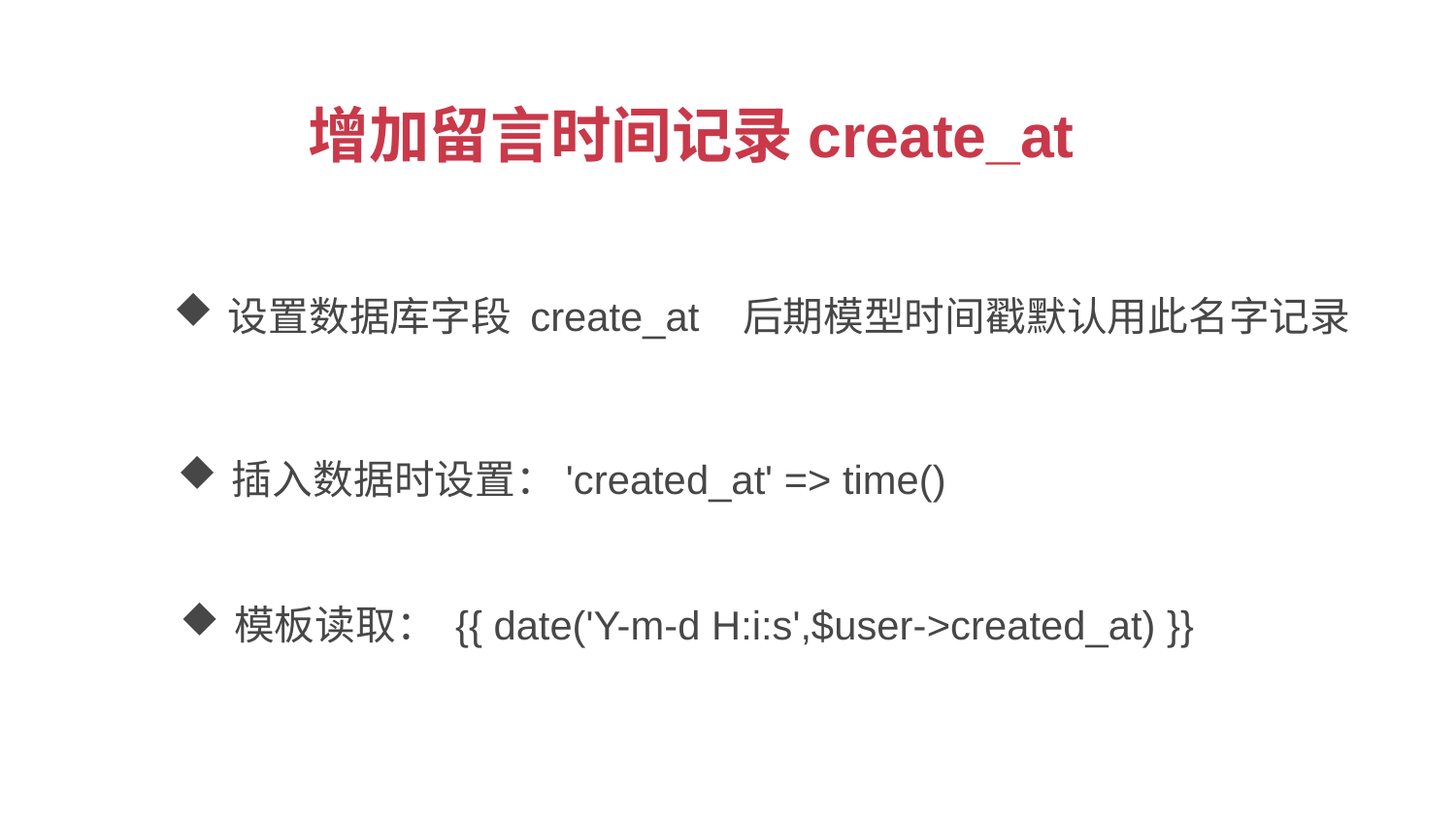

增加留言时间记录create_at
设置数据库字段 create_at   后期模型时间戳默认用此名字记录
插入数据时设置：'created_at' => time()
模板读取： {{ date('Y-m-d H:i:s',$user->created_at) }}